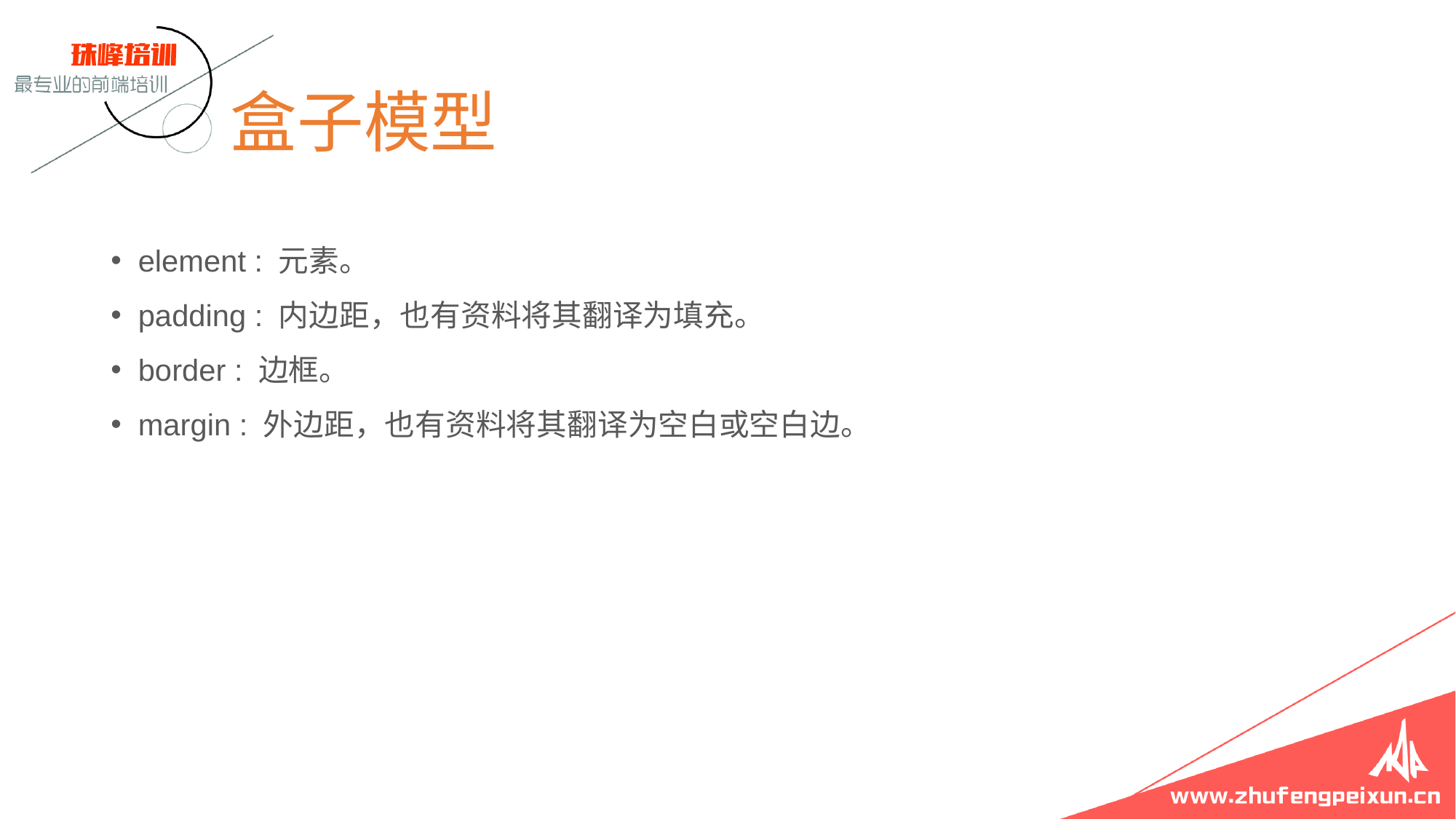

# 盒子模型
element : 元素。
padding : 内边距，也有资料将其翻译为填充。
border : 边框。
margin : 外边距，也有资料将其翻译为空白或空白边。